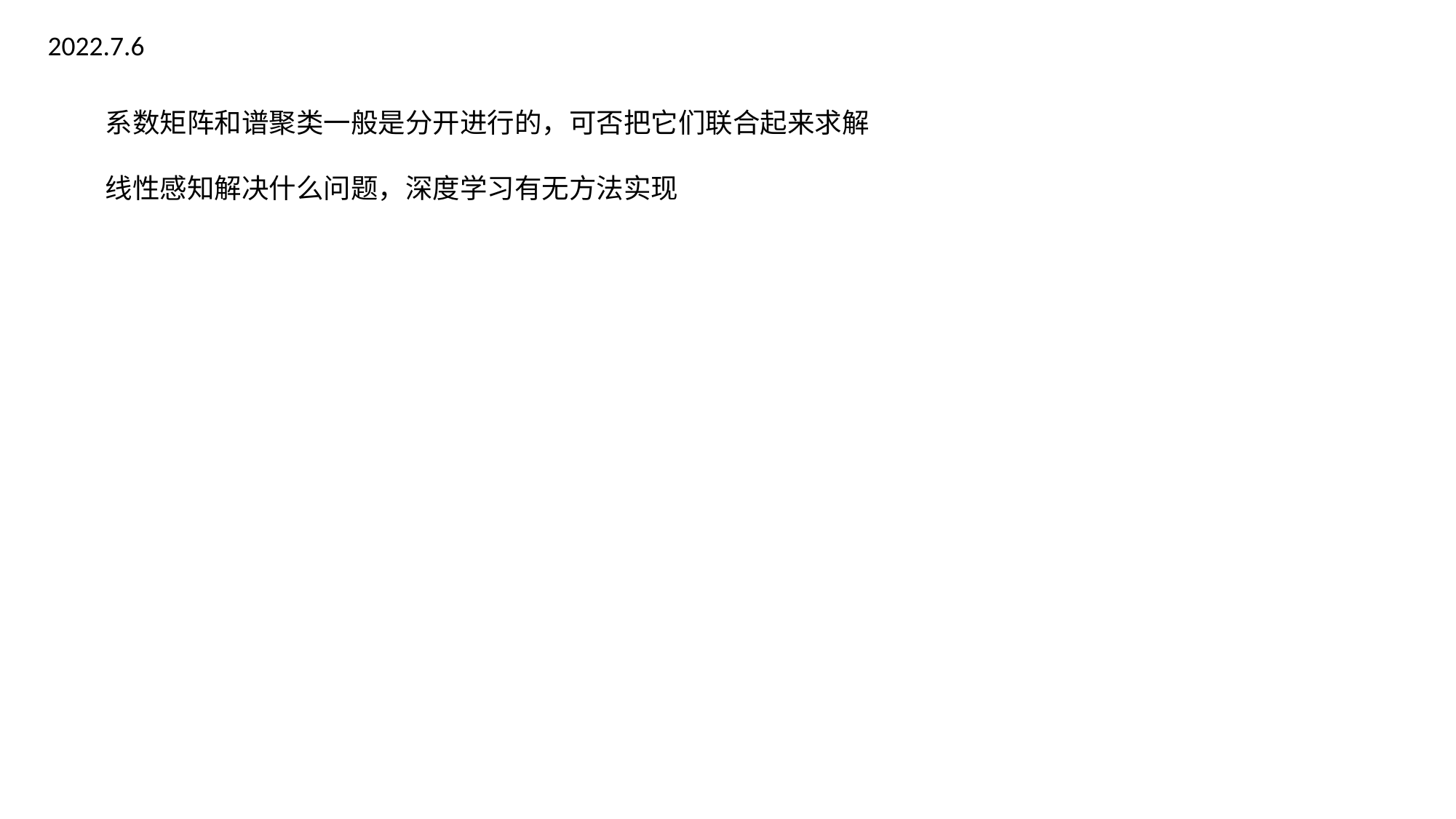

2022.7.6
系数矩阵和谱聚类一般是分开进行的，可否把它们联合起来求解

线性感知解决什么问题，深度学习有无方法实现